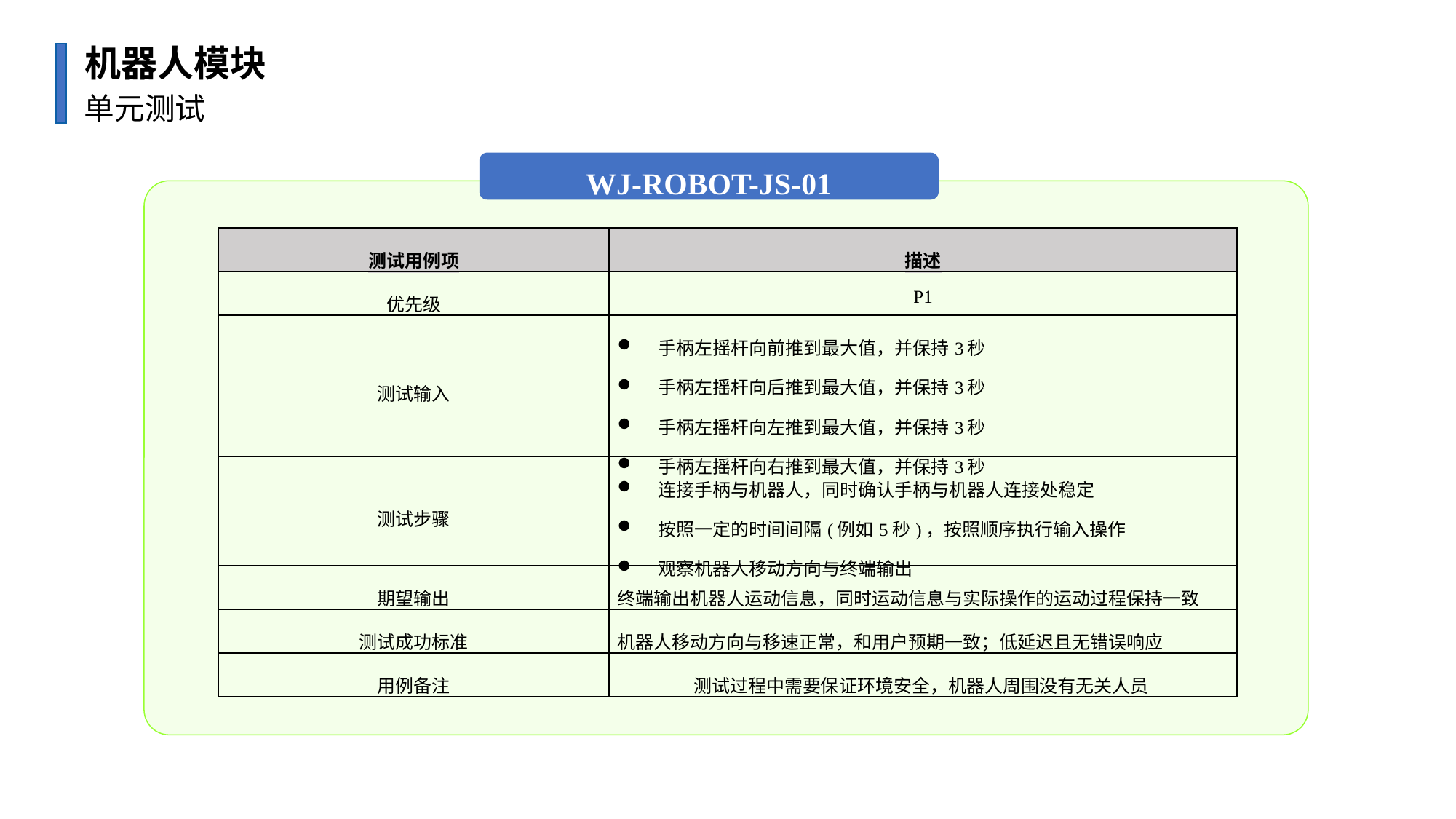

机器人模块

单元测试
WJ-ROBOT-JS-01

| 测试用例项 | 描述 |
| --- | --- |
| 优先级 | P1 |
| 测试输入 | 手柄左摇杆向前推到最大值，并保持3秒 手柄左摇杆向后推到最大值，并保持3秒 手柄左摇杆向左推到最大值，并保持3秒 手柄左摇杆向右推到最大值，并保持3秒 |
| 测试步骤 | 连接手柄与机器人，同时确认手柄与机器人连接处稳定 按照一定的时间间隔(例如5秒)，按照顺序执行输入操作 观察机器人移动方向与终端输出 |
| 期望输出 | 终端输出机器人运动信息，同时运动信息与实际操作的运动过程保持一致 |
| 测试成功标准 | 机器人移动方向与移速正常，和用户预期一致；低延迟且无错误响应 |
| 用例备注 | 测试过程中需要保证环境安全，机器人周围没有无关人员 |